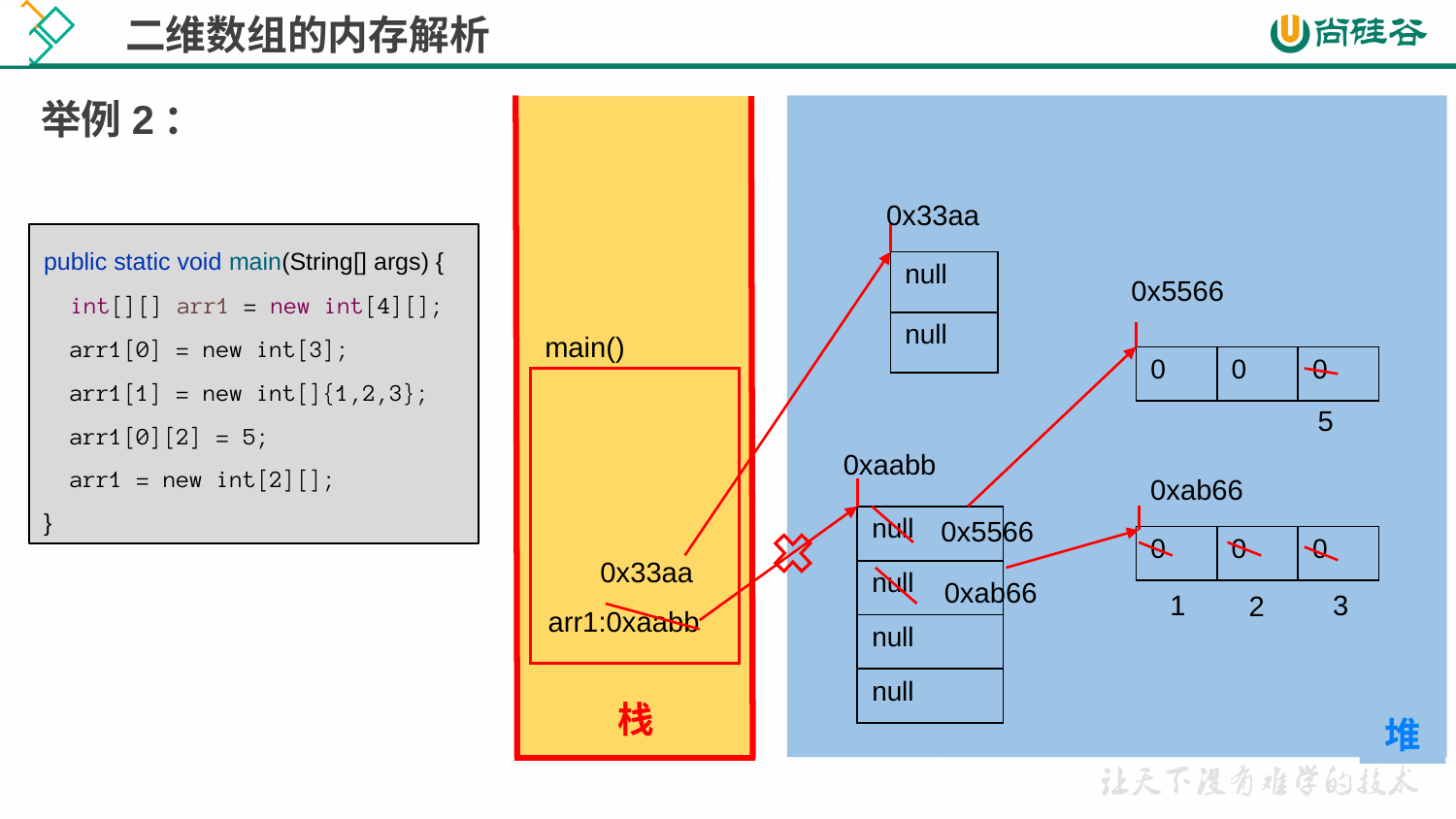

二维数组的内存解析

举例2：

栈

0x33aa
public static void main(String[] args) {
    int[][] arr1 = new int[4][];
  arr1[0] = new int[3];
  arr1[1] = new int[]{1,2,3};
  arr1[0][2] = 5;
  arr1 = new int[2][];
}
| null |
| --- |
| null |
0x5566
main()
| 0 | 0 | 0 |
| --- | --- | --- |

5
0xaabb
0xab66
| null |
| --- |
| null |
| null |
| null |
0x5566

| 0 | 0 | 0 |
| --- | --- | --- |
0x33aa
0xab66
1
3
2
arr1:0xaabb
堆